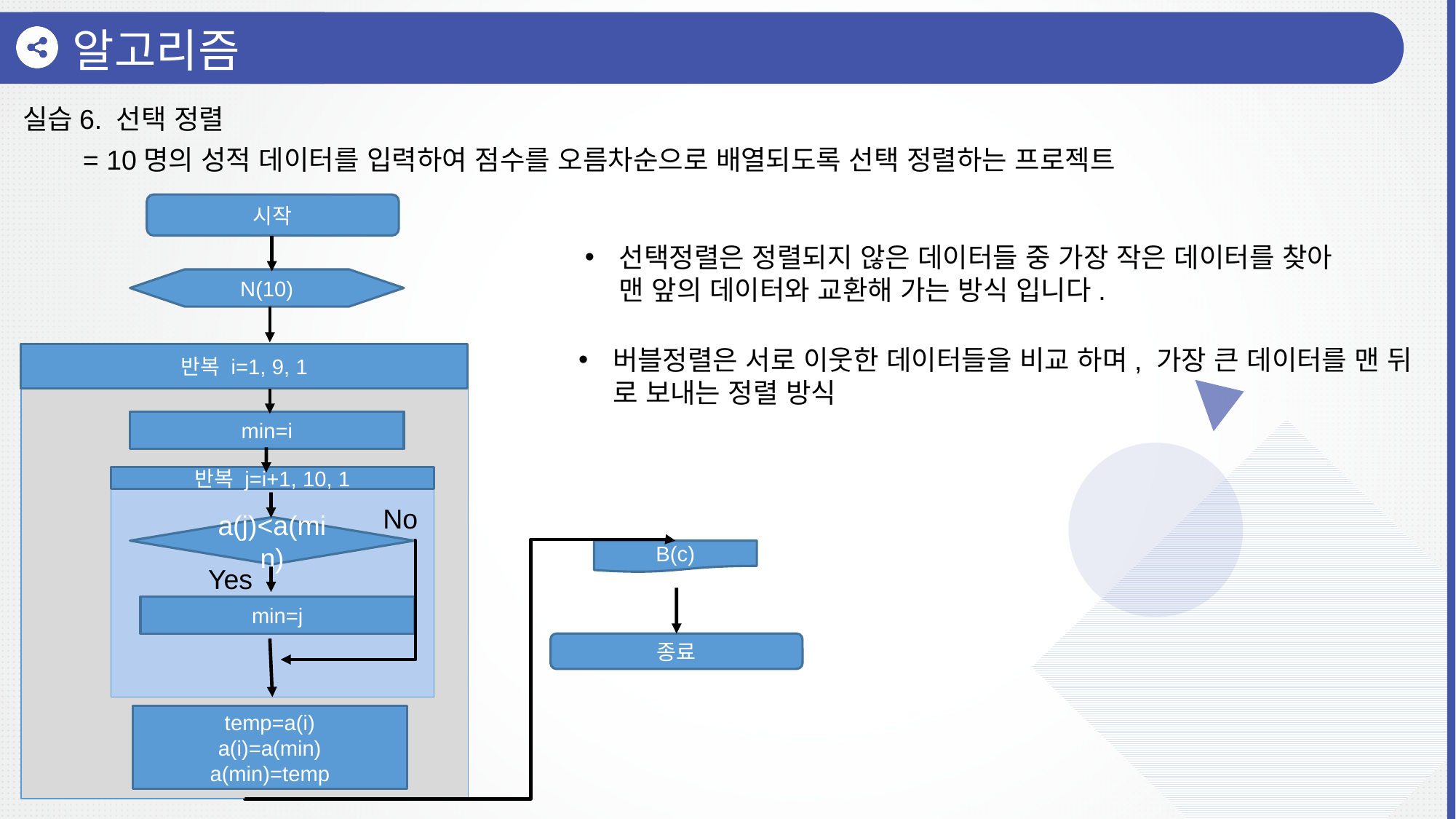

알고리즘
실습6. 선택 정렬
= 10명의 성적 데이터를 입력하여 점수를 오름차순으로 배열되도록 선택 정렬하는 프로젝트
시작
선택정렬은 정렬되지 않은 데이터들 중 가장 작은 데이터를 찾아
맨 앞의 데이터와 교환해 가는 방식 입니다.
N(10)
버블정렬은 서로 이웃한 데이터들을 비교 하며, 가장 큰 데이터를 맨 뒤
로 보내는 정렬 방식
반복 i=1, 9, 1

min=i
반복 j=i+1, 10, 1

No
a(j)<a(min)
B(c)
Yes
min=j
종료
temp=a(i)
a(i)=a(min)
a(min)=temp